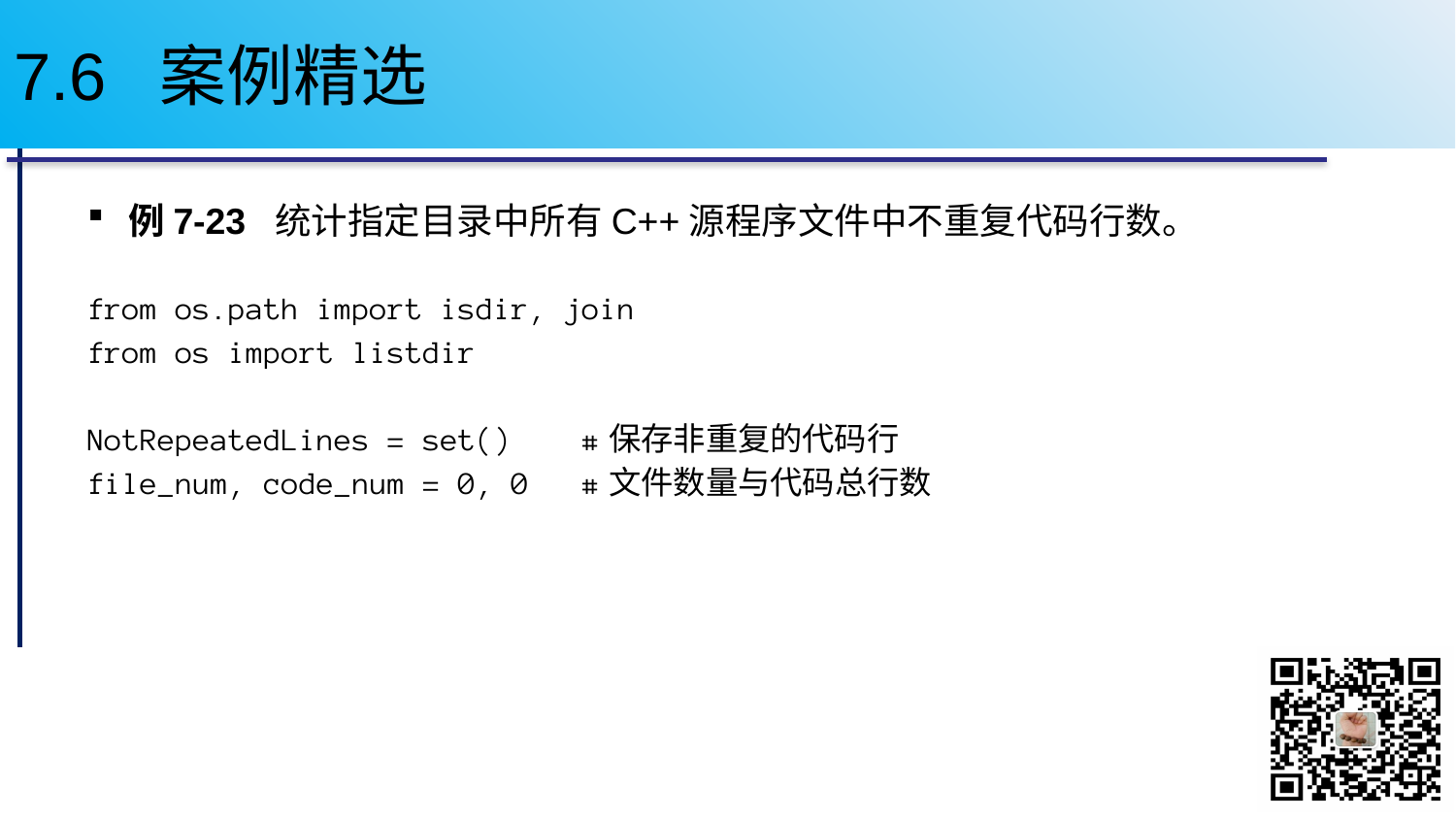

# 7.6  案例精选
例7-23  统计指定目录中所有C++源程序文件中不重复代码行数。

from os.path import isdir, join
from os import listdir

NotRepeatedLines = set()    #保存非重复的代码行
file_num, code_num = 0, 0   #文件数量与代码总行数